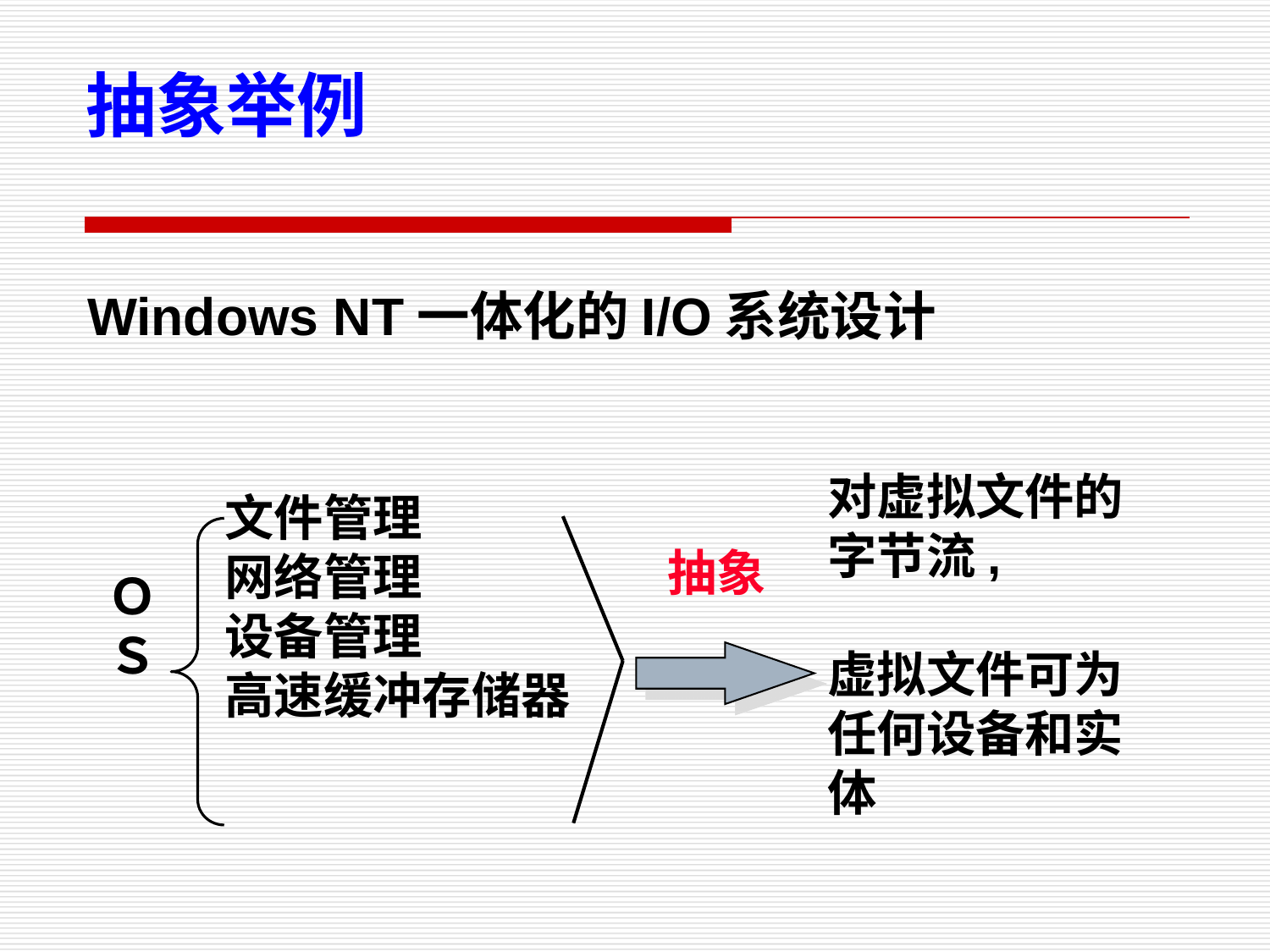

抽象举例
Windows NT一体化的I/O系统设计

对虚拟文件的字节流,

虚拟文件可为任何设备和实体
文件管理
网络管理
设备管理
高速缓冲存储器

抽象
Ｏ
Ｓ